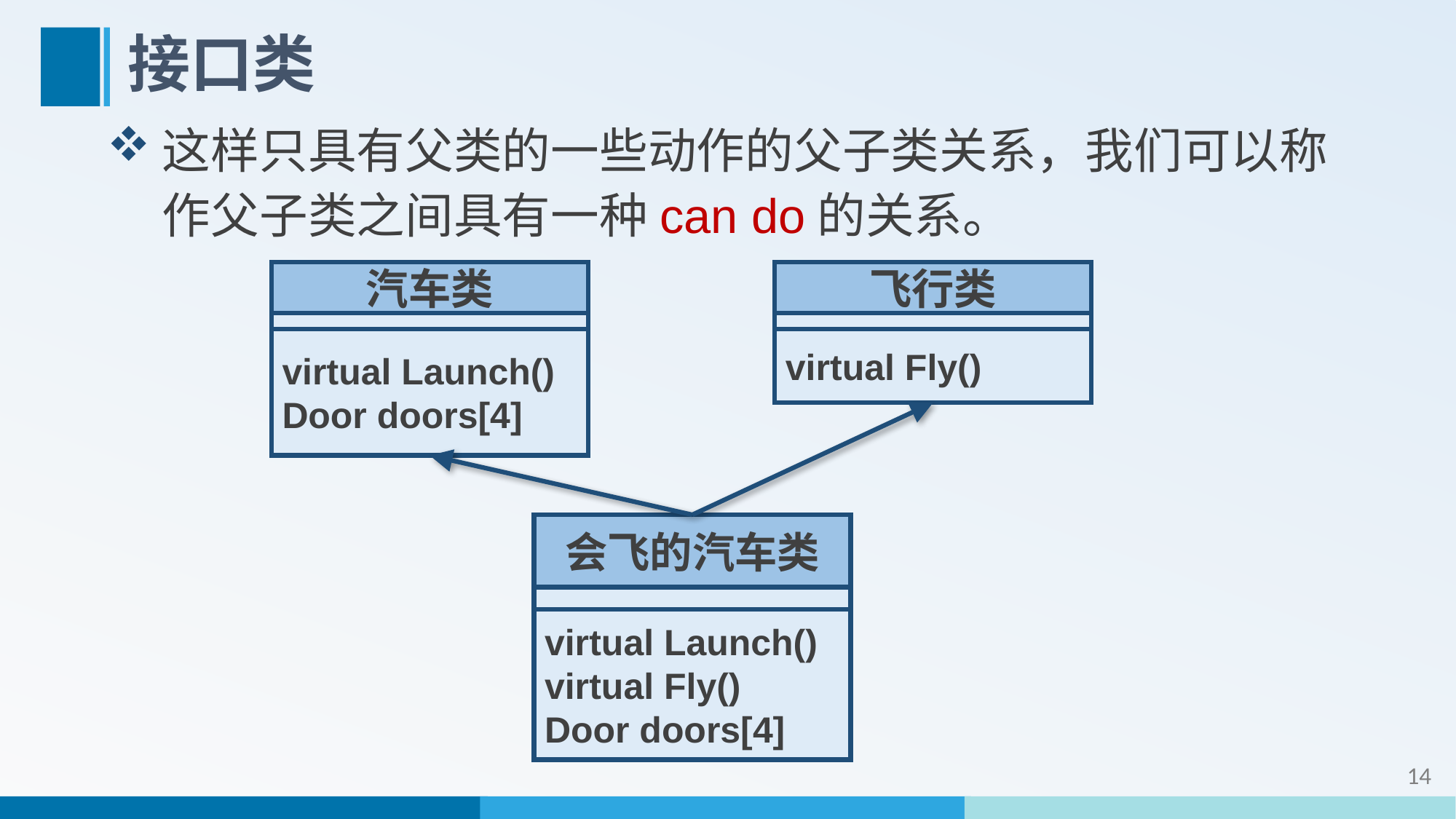

# 接口类
这样只具有父类的一些动作的父子类关系，我们可以称作父子类之间具有一种can do的关系。
汽车类

virtual Launch()
Door doors[4]
飞行类

virtual Fly()
会飞的汽车类

virtual Launch()
virtual Fly()
Door doors[4]